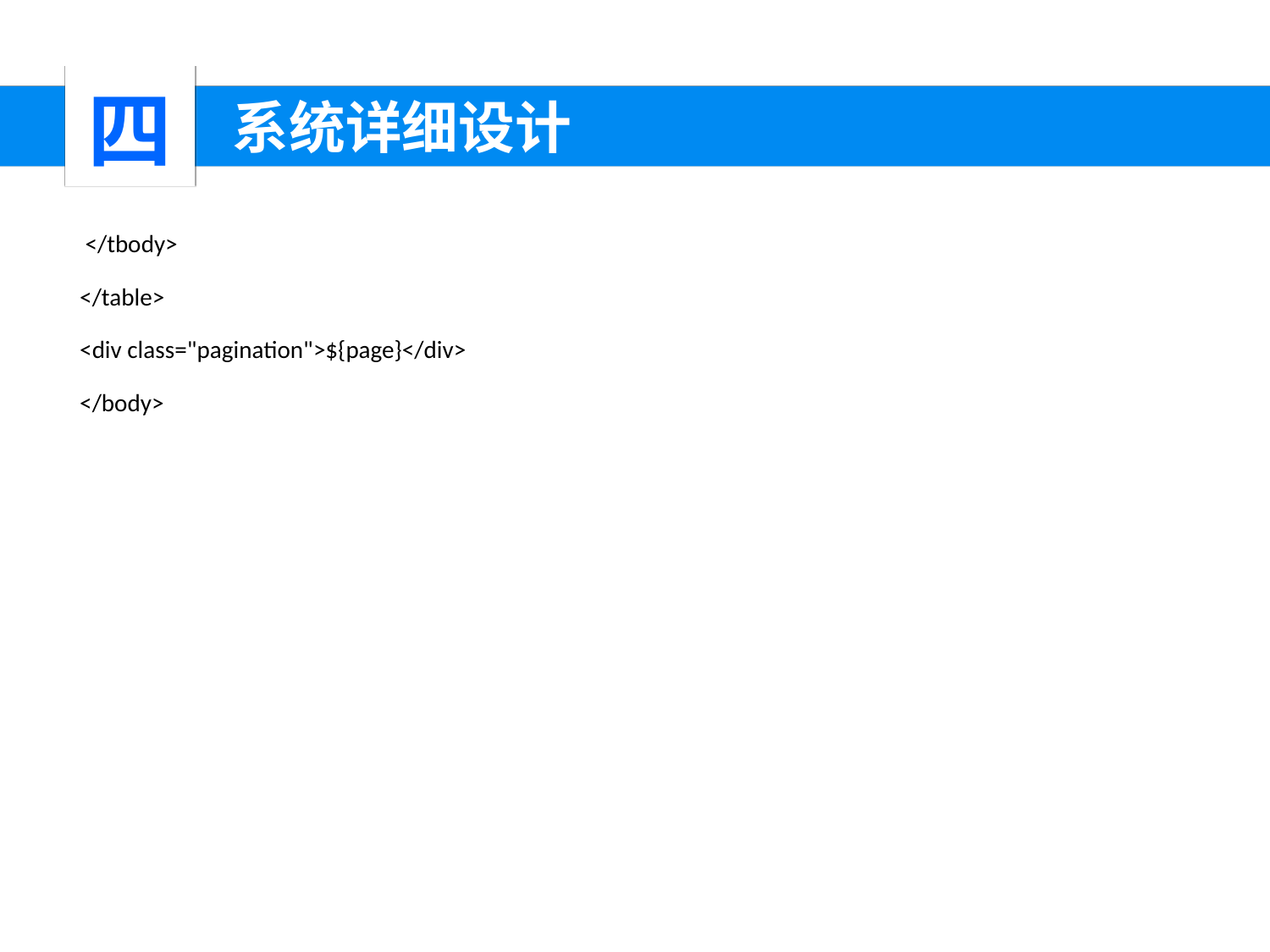

四
                系统详细设计
 </tbody>
</table>
<div class="pagination">${page}</div>
</body>